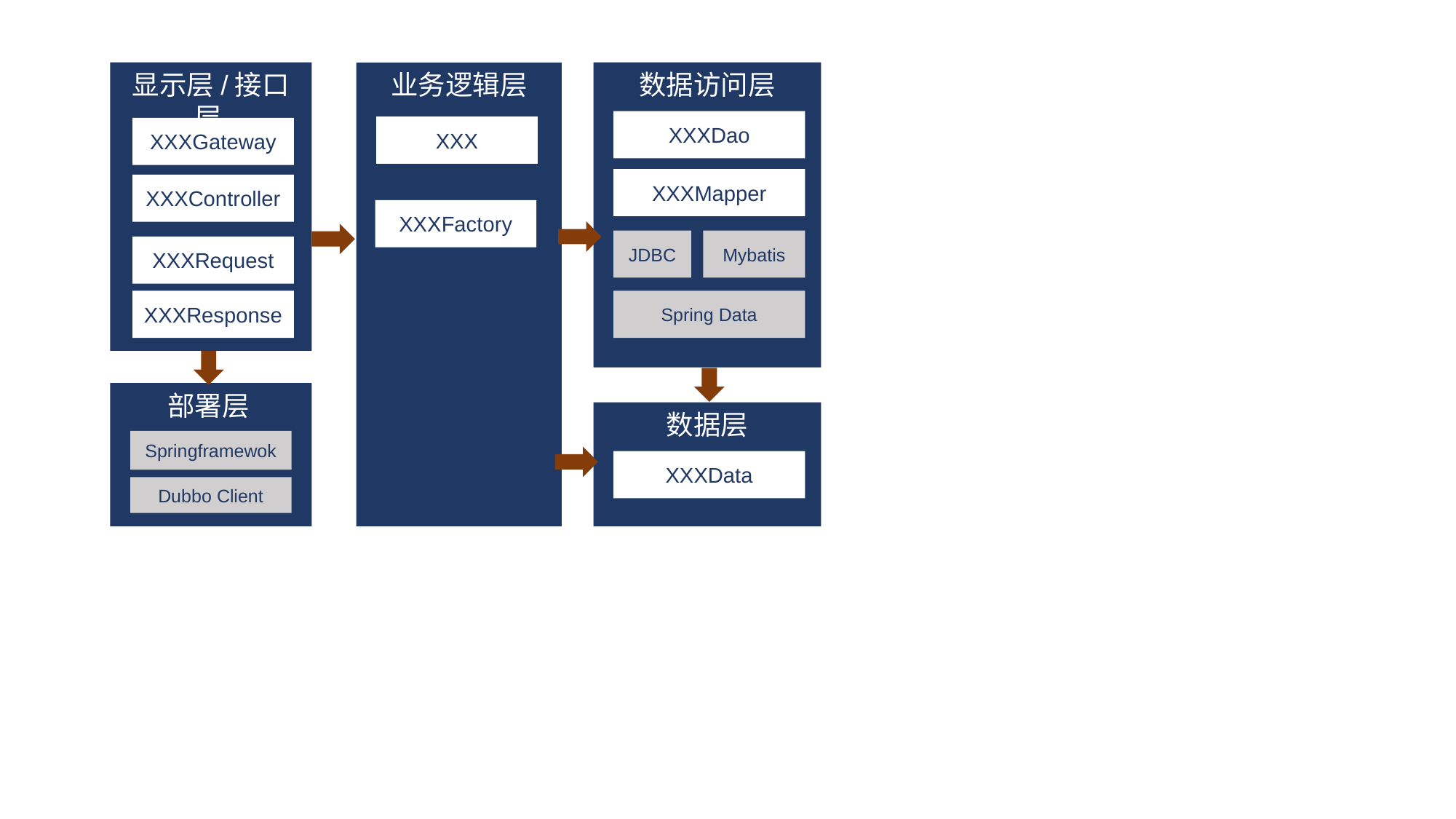

显示层/接口层
业务逻辑层
数据访问层

XXXDao
XXX
XXXGateway
XXXMapper
XXXController
XXXFactory

JDBC
Mybatis
XXXRequest
XXXResponse
Spring Data

部署层
数据层

Springframewok

XXXData
Dubbo Client